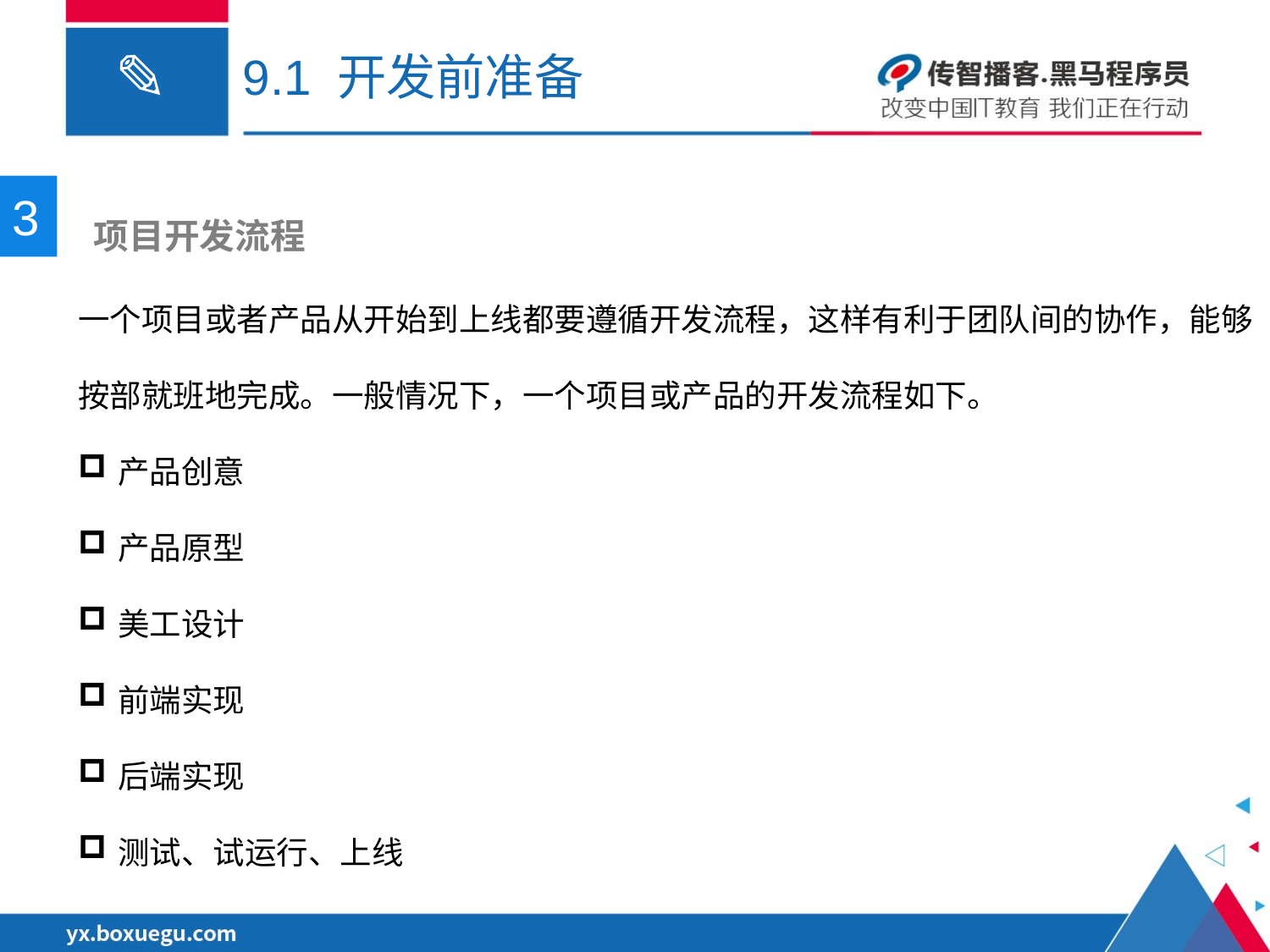

# 9.1 开发前准备

3
  项目开发流程
一个项目或者产品从开始到上线都要遵循开发流程，这样有利于团队间的协作，能够按部就班地完成。一般情况下，一个项目或产品的开发流程如下。
产品创意
产品原型
美工设计
前端实现
后端实现
测试、试运行、上线